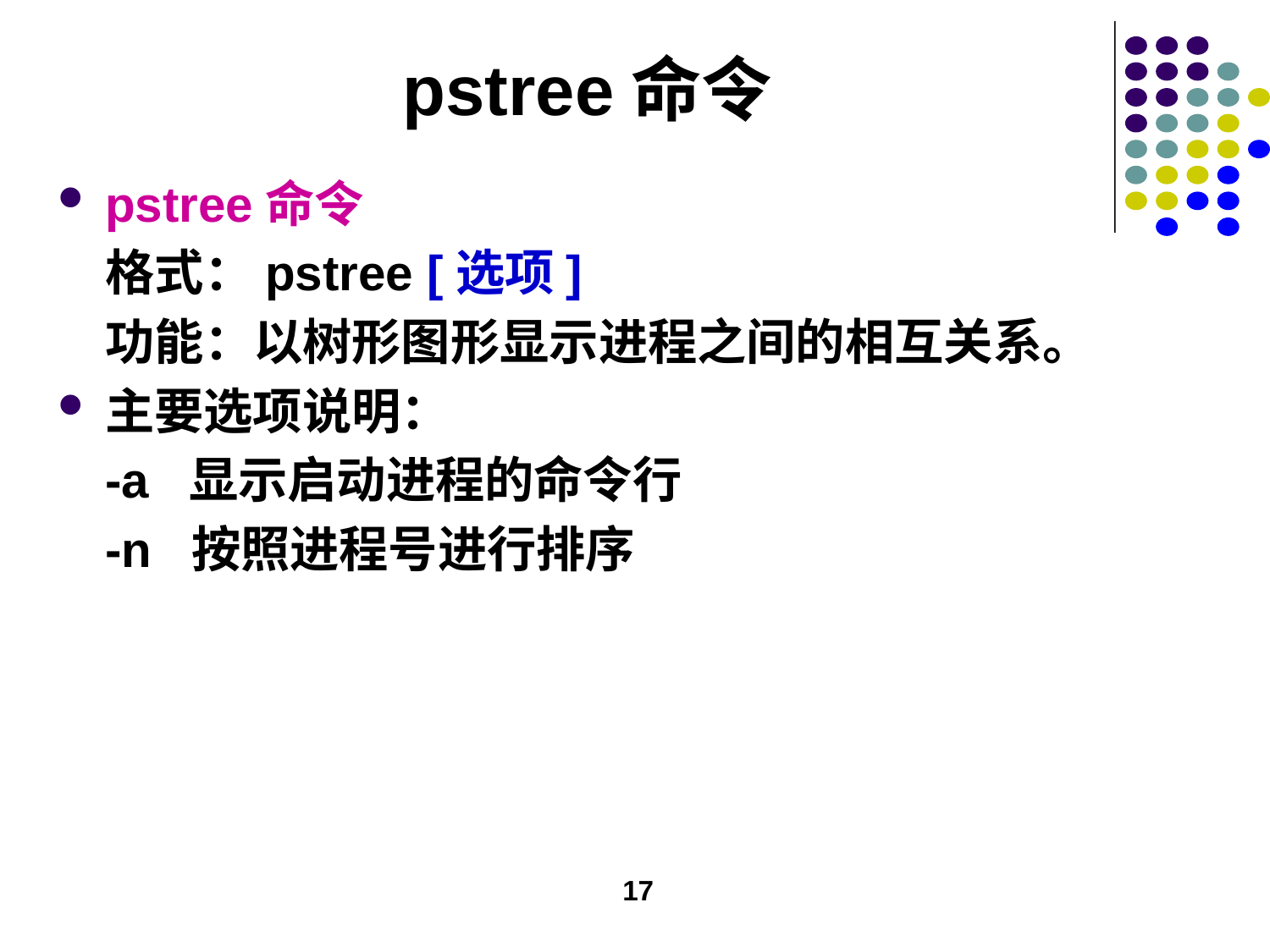

# pstree命令
pstree命令
格式：pstree [选项]
功能：以树形图形显示进程之间的相互关系。
主要选项说明：
-a  显示启动进程的命令行
-n  按照进程号进行排序

17